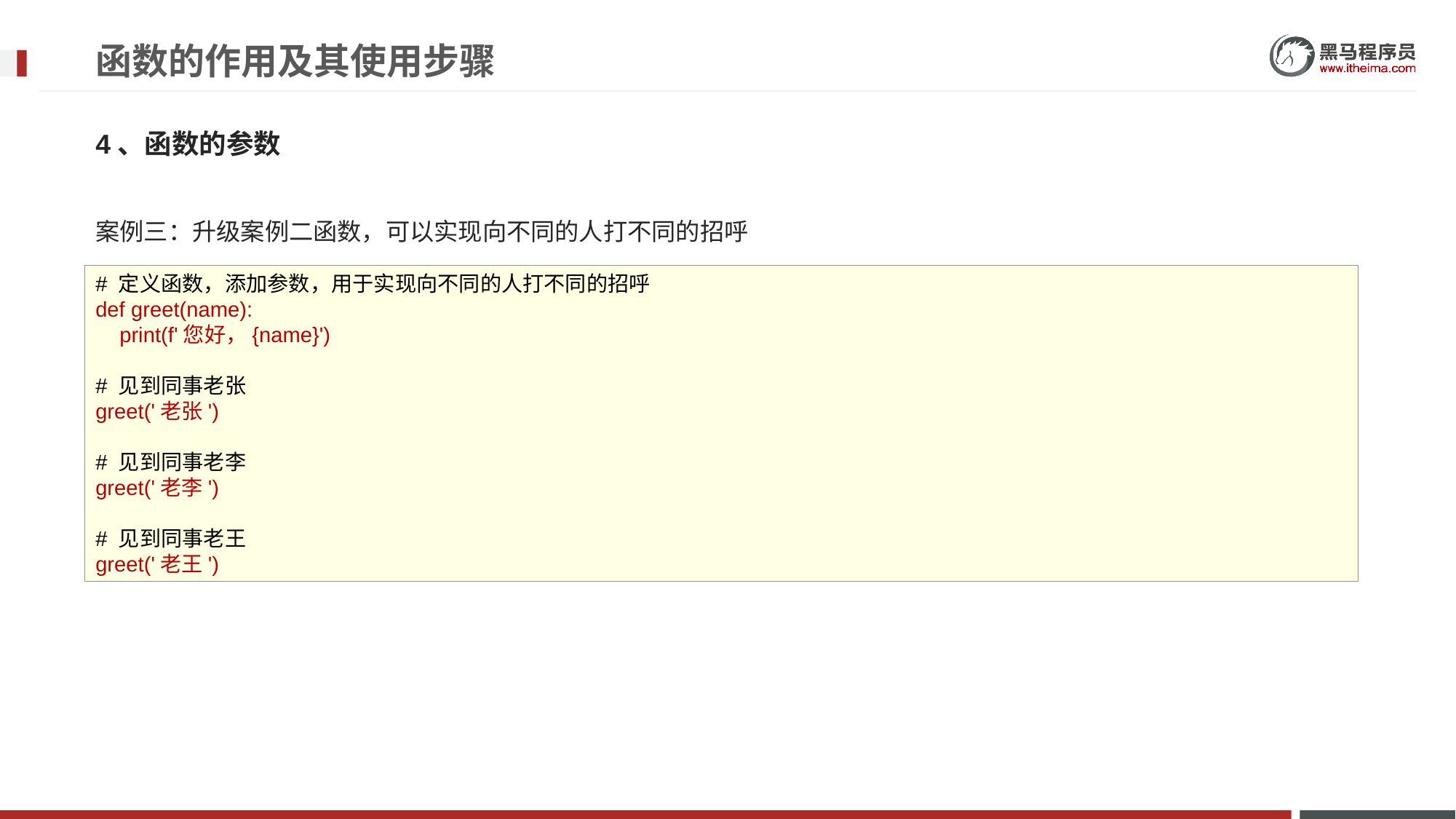

# 函数的作用及其使用步骤
4、函数的参数
案例三：升级案例二函数，可以实现向不同的人打不同的招呼
# 定义函数，添加参数，用于实现向不同的人打不同的招呼
def greet(name):
    print(f'您好，{name}')

# 见到同事老张
greet('老张')

# 见到同事老李
greet('老李')

# 见到同事老王
greet('老王')